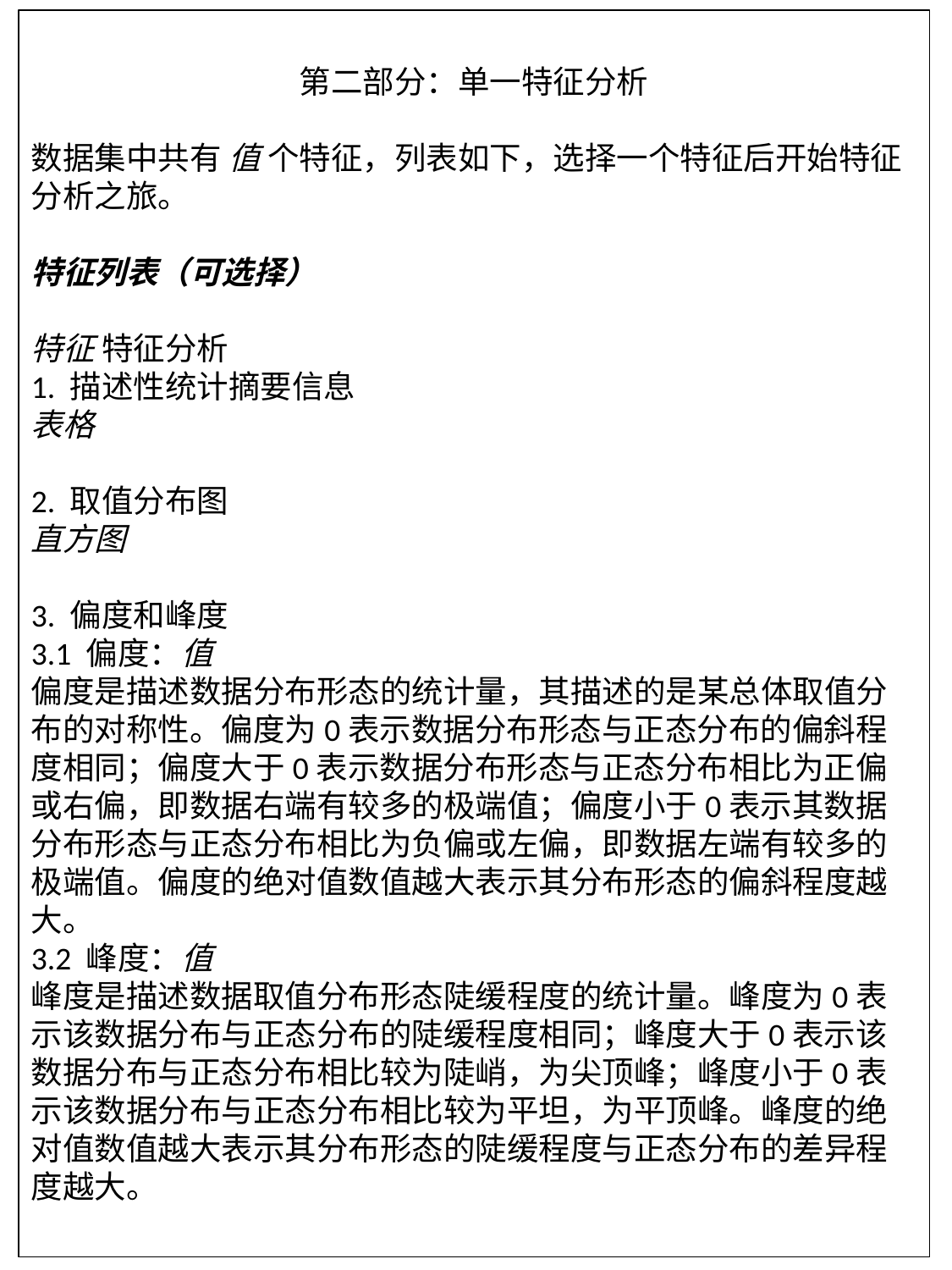

第二部分：单一特征分析

数据集中共有 值 个特征，列表如下，选择一个特征后开始特征分析之旅。

特征列表（可选择）

特征 特征分析
1. 描述性统计摘要信息
表格

2. 取值分布图
直方图

3. 偏度和峰度
3.1 偏度：值
偏度是描述数据分布形态的统计量，其描述的是某总体取值分布的对称性。偏度为0表示数据分布形态与正态分布的偏斜程度相同；偏度大于0表示数据分布形态与正态分布相比为正偏或右偏，即数据右端有较多的极端值；偏度小于0表示其数据分布形态与正态分布相比为负偏或左偏，即数据左端有较多的极端值。偏度的绝对值数值越大表示其分布形态的偏斜程度越大。
3.2 峰度：值
峰度是描述数据取值分布形态陡缓程度的统计量。峰度为0表示该数据分布与正态分布的陡缓程度相同；峰度大于0表示该数据分布与正态分布相比较为陡峭，为尖顶峰；峰度小于0表示该数据分布与正态分布相比较为平坦，为平顶峰。峰度的绝对值数值越大表示其分布形态的陡缓程度与正态分布的差异程度越大。